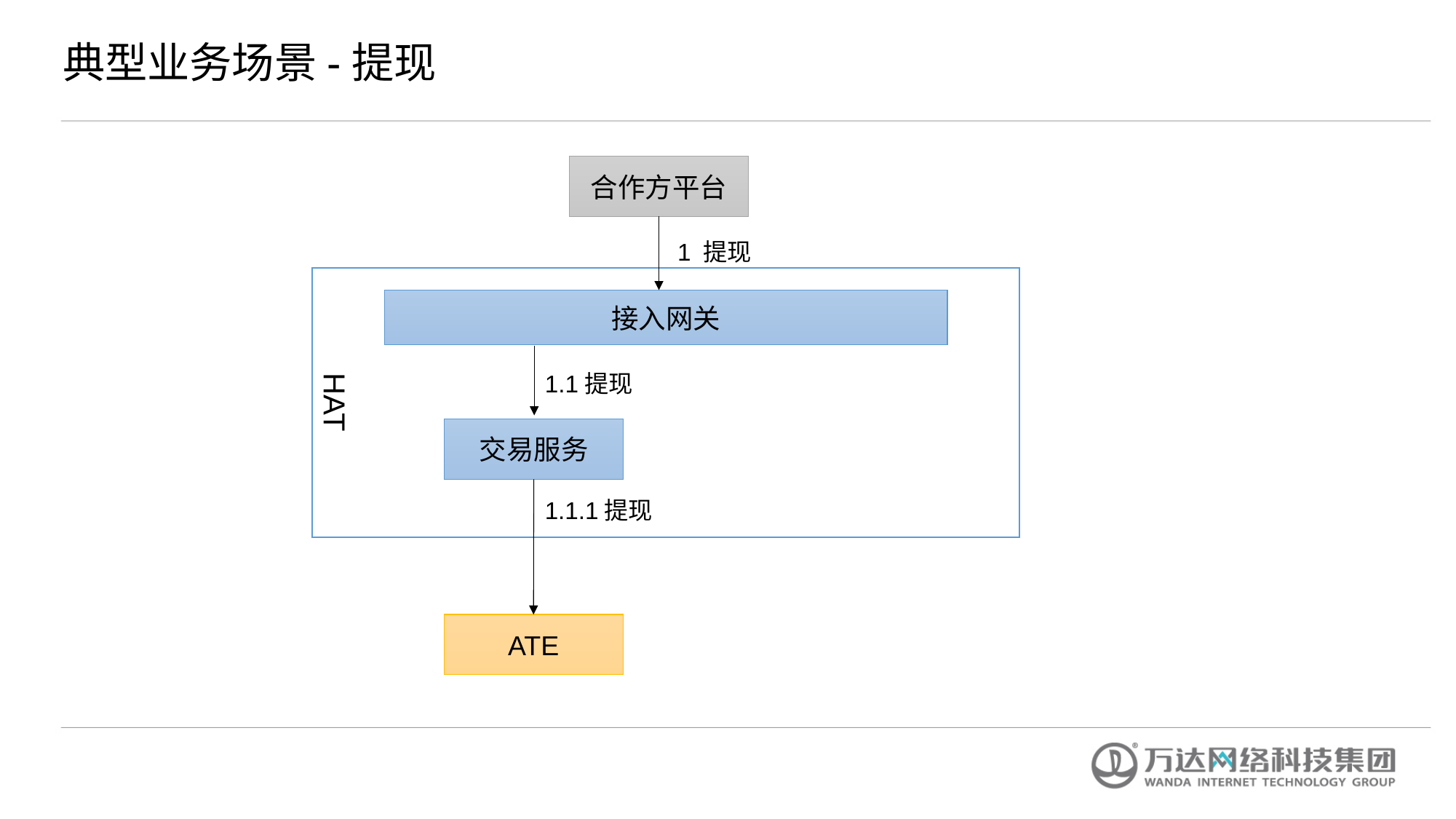

典型业务场景-提现
合作方平台
1 提现
HAT
接入网关
1.1提现
交易服务
1.1.1提现
ATE